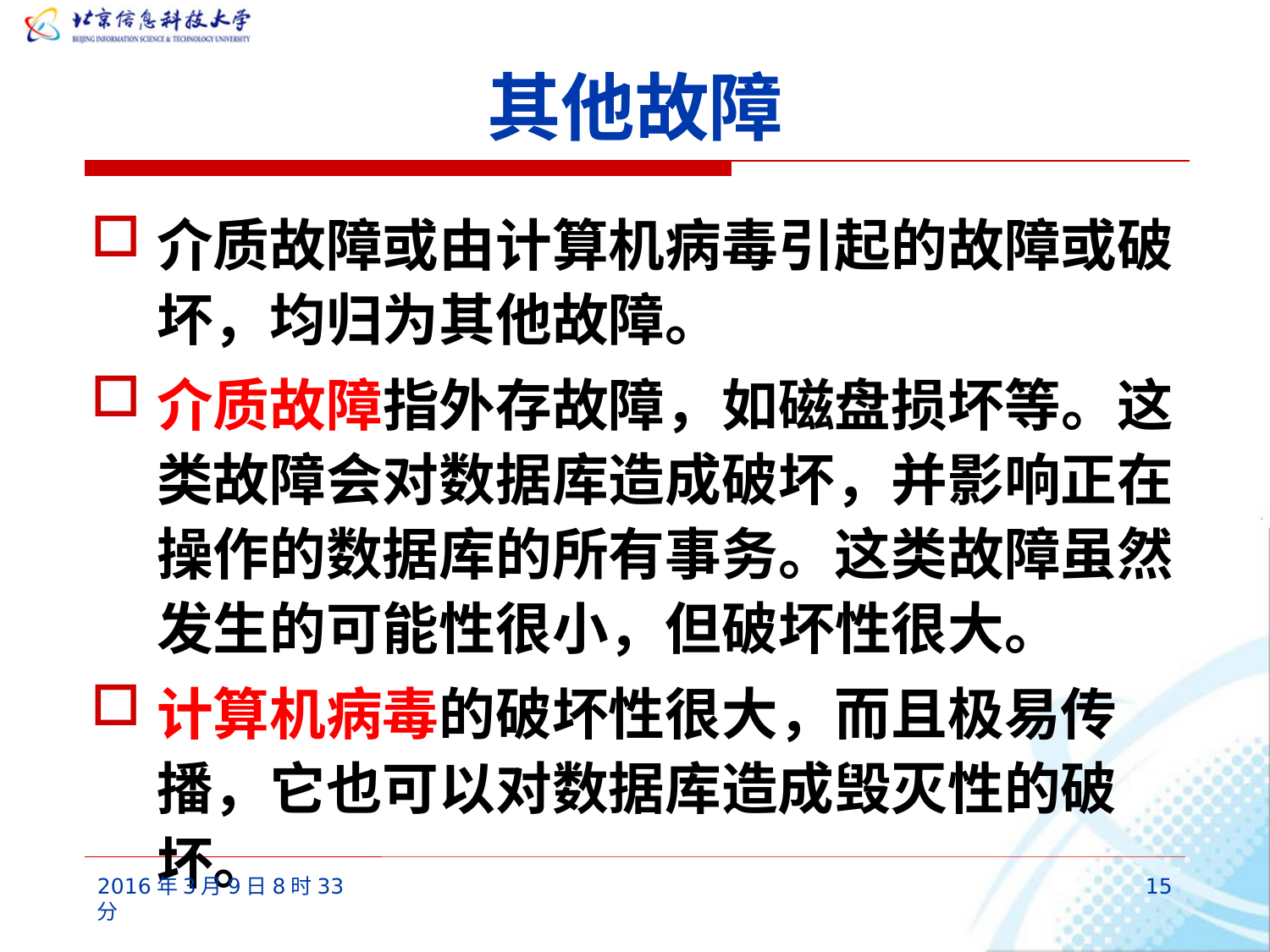

# 其他故障
介质故障或由计算机病毒引起的故障或破坏，均归为其他故障。
介质故障指外存故障，如磁盘损坏等。这类故障会对数据库造成破坏，并影响正在操作的数据库的所有事务。这类故障虽然发生的可能性很小，但破坏性很大。
计算机病毒的破坏性很大，而且极易传播，它也可以对数据库造成毁灭性的破坏。

2016年3月9日8时33分
15